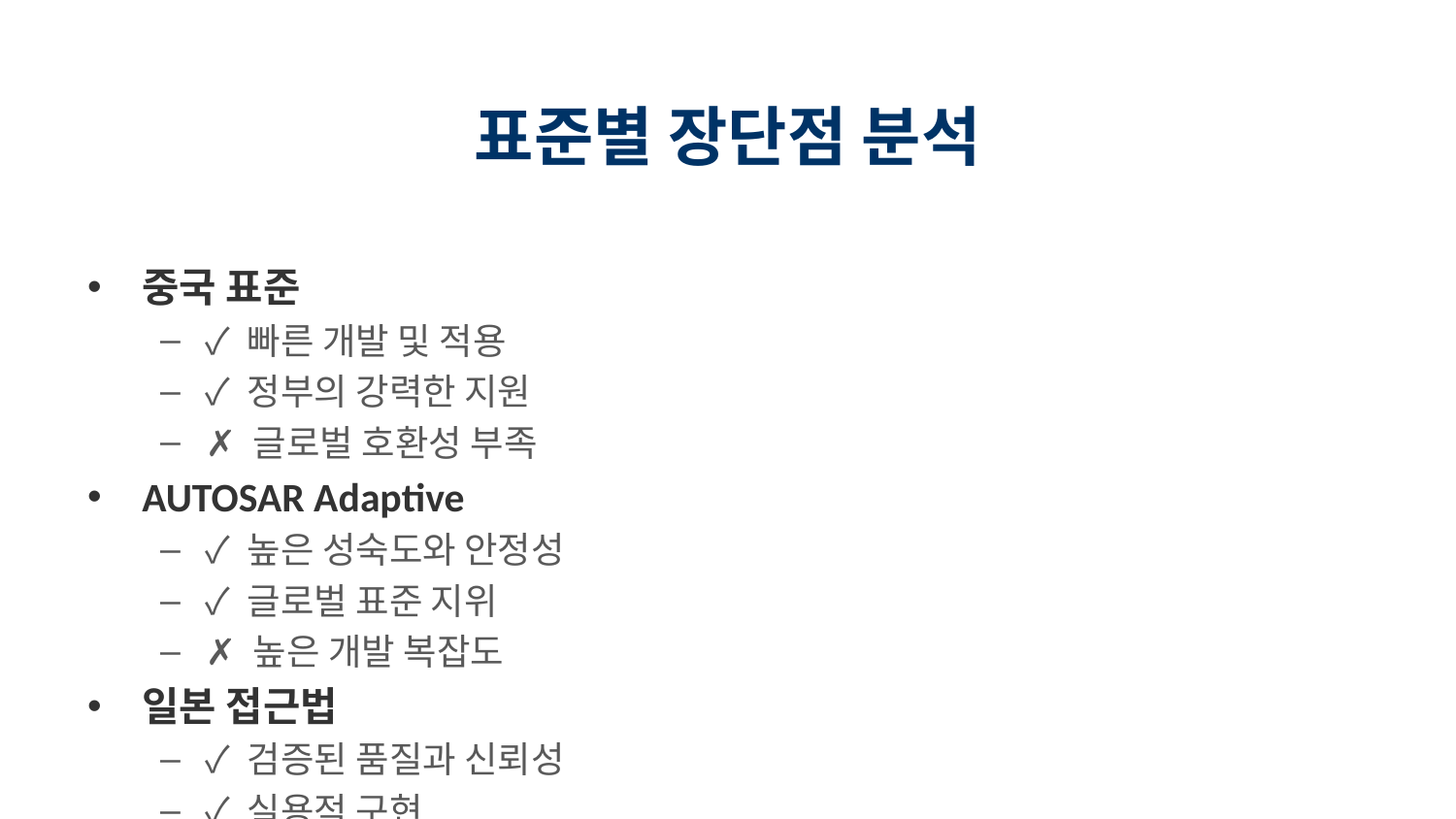

# 표준별 장단점 분석
중국 표준
✓ 빠른 개발 및 적용
✓ 정부의 강력한 지원
✗ 글로벌 호환성 부족
AUTOSAR Adaptive
✓ 높은 성숙도와 안정성
✓ 글로벌 표준 지위
✗ 높은 개발 복잡도
일본 접근법
✓ 검증된 품질과 신뢰성
✓ 실용적 구현
✗ 표준화 부재